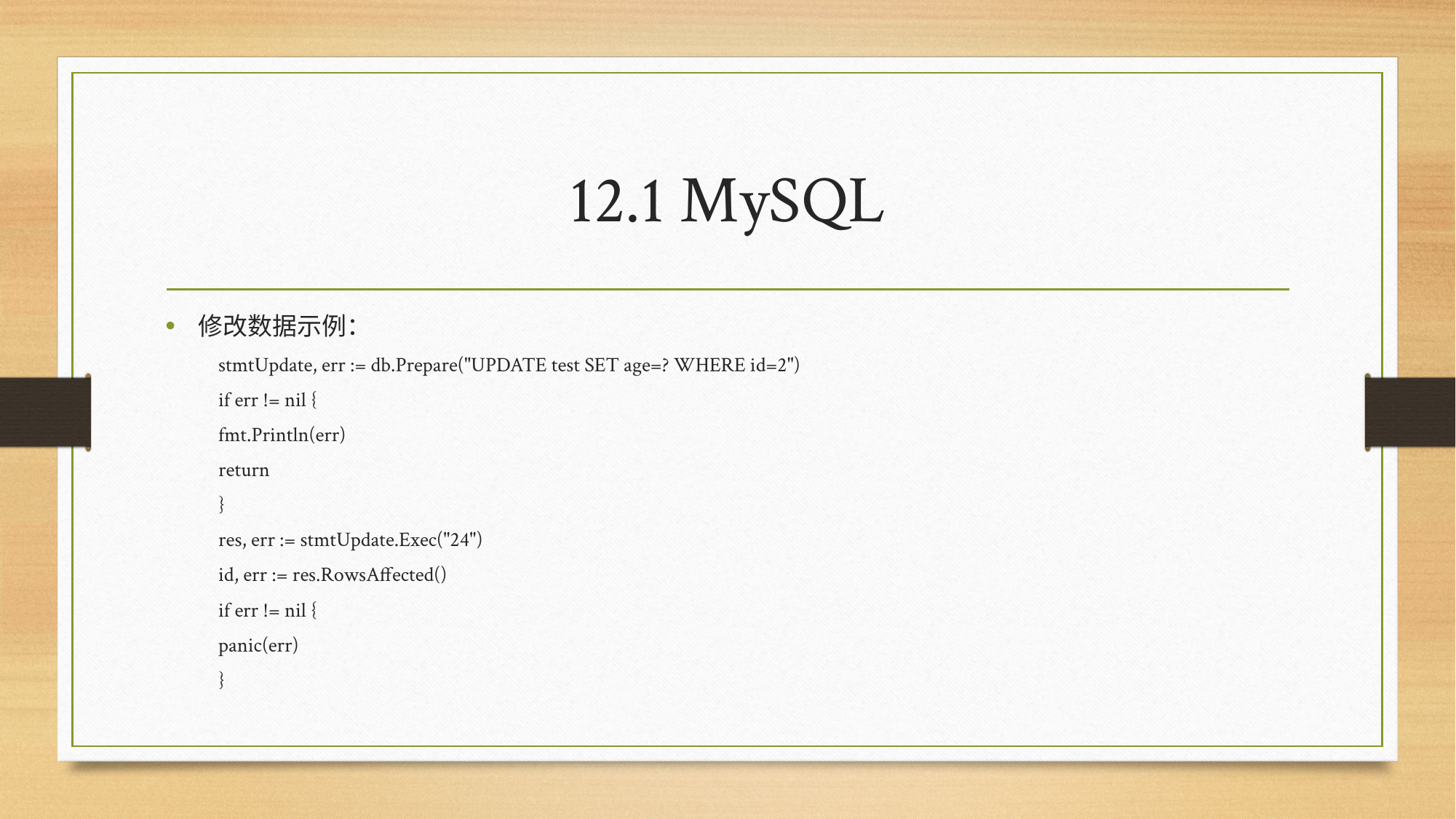

# 12.1 MySQL
修改数据示例：
stmtUpdate, err := db.Prepare("UPDATE test SET age=? WHERE id=2")
if err != nil {
	fmt.Println(err)
	return
}
res, err := stmtUpdate.Exec("24")
id, err := res.RowsAffected()
if err != nil {
	panic(err)
}